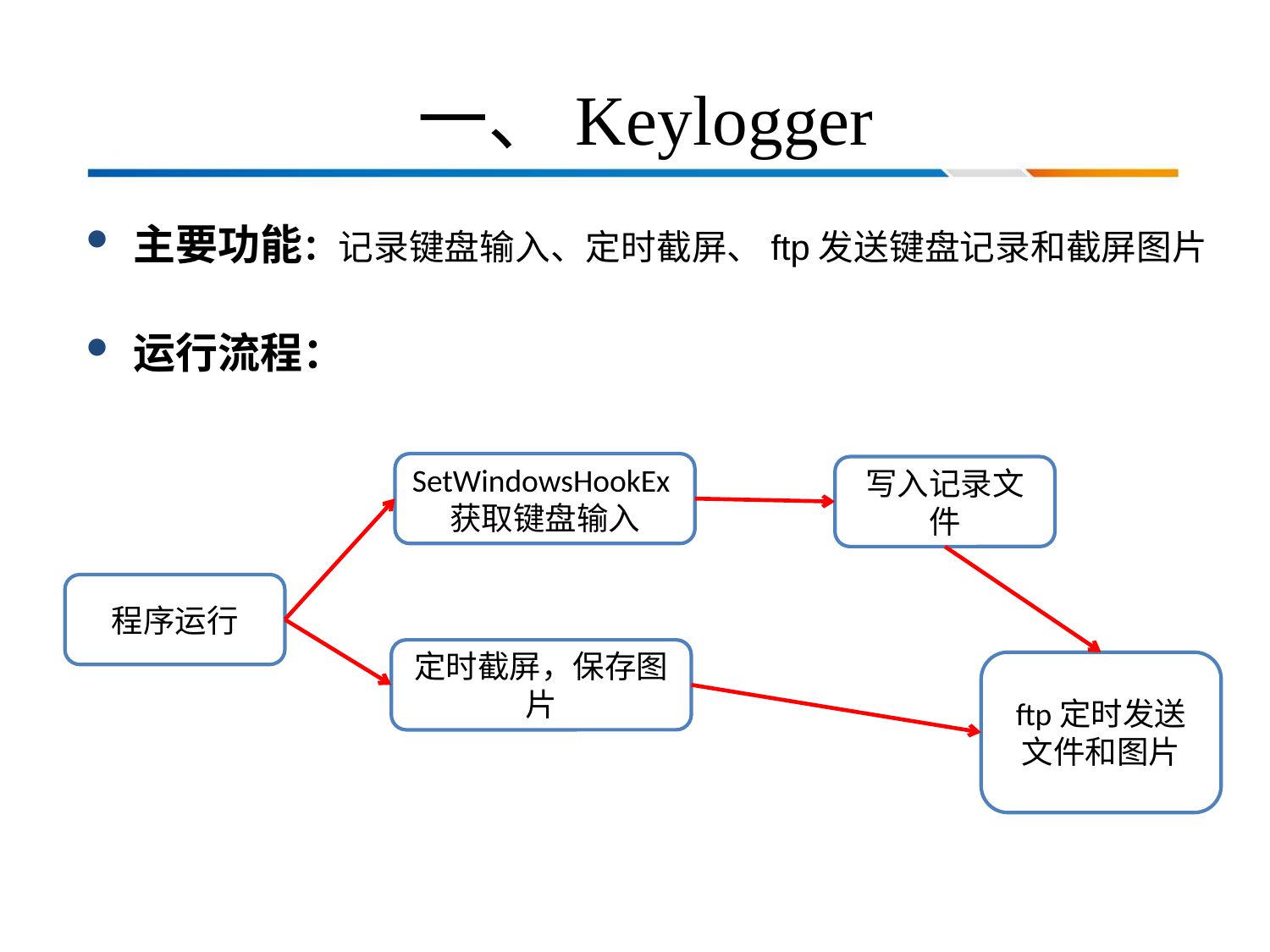

一、Keylogger

主要功能：记录键盘输入、定时截屏、ftp发送键盘记录和截屏图片

运行流程：
SetWindowsHookEx获取键盘输入
写入记录文件
程序运行
定时截屏，保存图片
ftp定时发送文件和图片